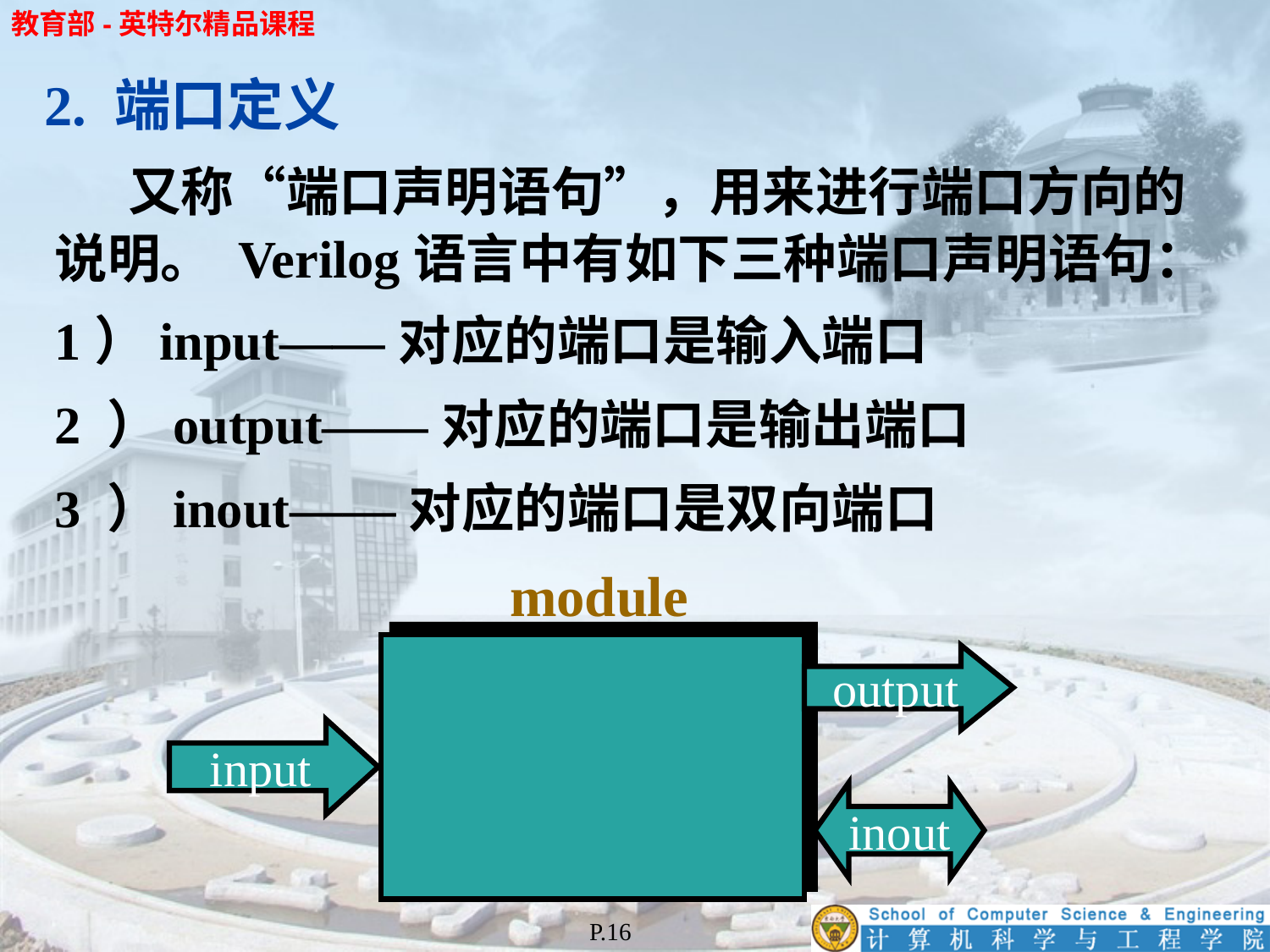

2. 端口定义
     又称“端口声明语句”，用来进行端口方向的说明。 Verilog语言中有如下三种端口声明语句：
1）input——对应的端口是输入端口
2 ）output——对应的端口是输出端口
3 ）inout——对应的端口是双向端口
module

output
input
inout
P.16